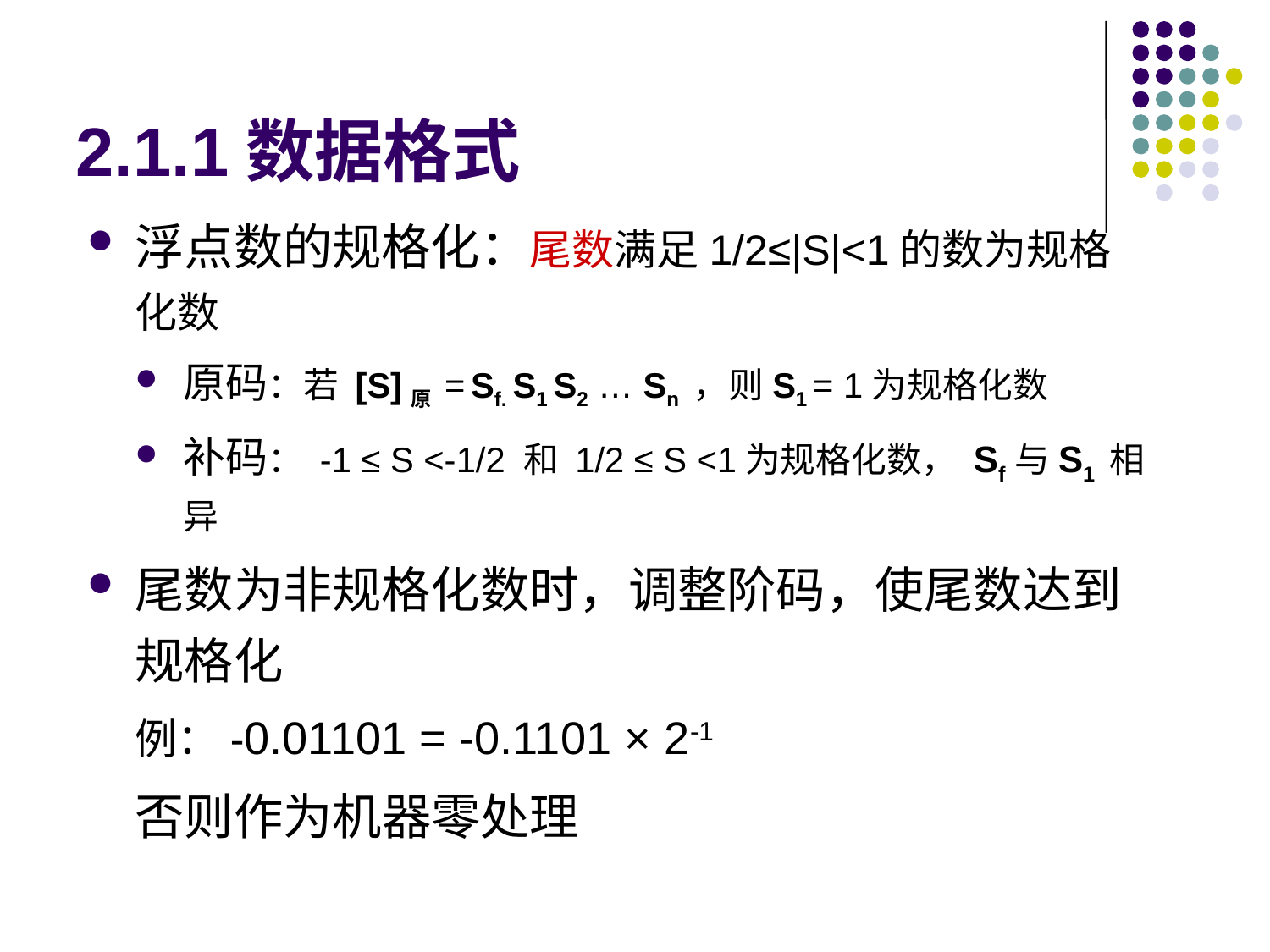

# 2.1.1数据格式
浮点数的规格化：尾数满足1/2≤|S|<1的数为规格化数
原码：若 [S]原 = Sf. S1 S2 … Sn ，则S1 = 1为规格化数
补码： -1 ≤ S <-1/2 和 1/2 ≤ S <1为规格化数， Sf与S1 相异
尾数为非规格化数时，调整阶码，使尾数达到规格化
例：-0.01101 = -0.1101 × 2-1
否则作为机器零处理

46